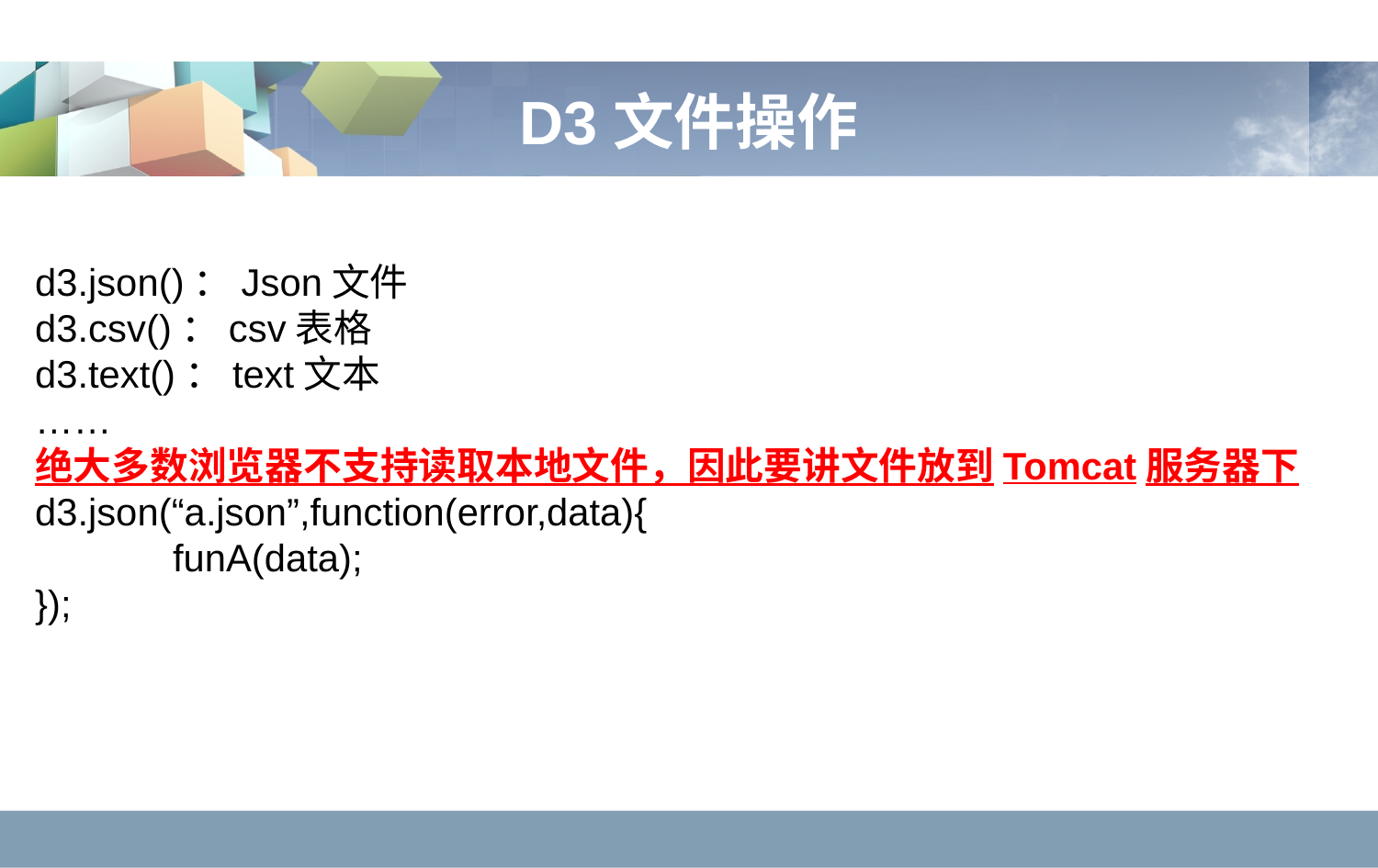

# D3文件操作
d3.json()：Json文件
d3.csv()：csv表格
d3.text()：text文本
……
绝大多数浏览器不支持读取本地文件，因此要讲文件放到Tomcat服务器下
d3.json(“a.json”,function(error,data){
	funA(data);
});